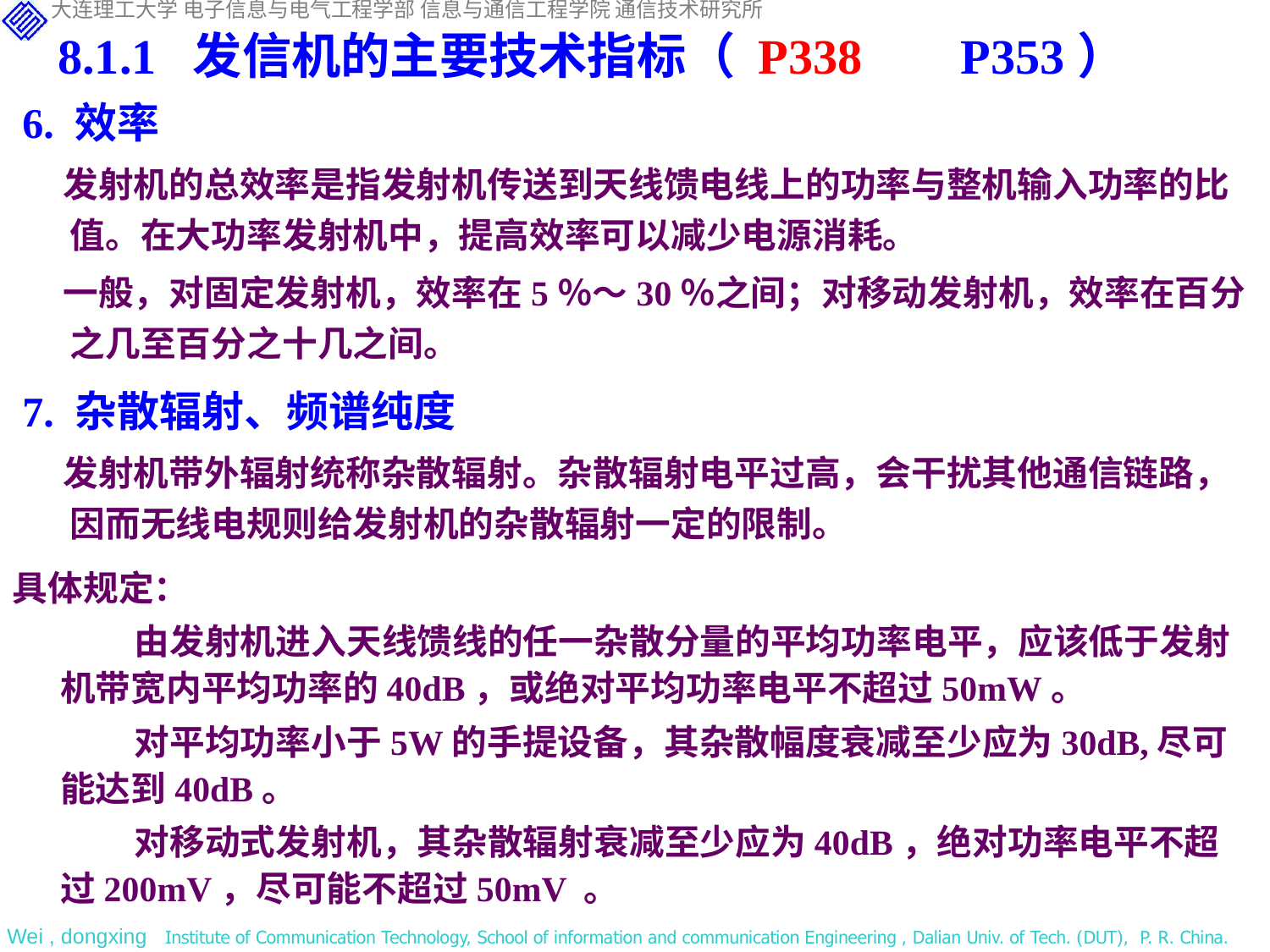

8.1.1  发信机的主要技术指标（ P338        P353）
6. 效率
    发射机的总效率是指发射机传送到天线馈电线上的功率与整机输入功率的比值。在大功率发射机中，提高效率可以减少电源消耗。
    一般，对固定发射机，效率在5％～30％之间；对移动发射机，效率在百分之几至百分之十几之间。
7. 杂散辐射、频谱纯度
    发射机带外辐射统称杂散辐射。杂散辐射电平过高，会干扰其他通信链路，因而无线电规则给发射机的杂散辐射一定的限制。
具体规定：
由发射机进入天线馈线的任一杂散分量的平均功率电平，应该低于发射机带宽内平均功率的40dB，或绝对平均功率电平不超过50mW。
对平均功率小于5W的手提设备，其杂散幅度衰减至少应为30dB,尽可能达到40dB。
对移动式发射机，其杂散辐射衰减至少应为40dB，绝对功率电平不超过200mV，尽可能不超过50mV 。